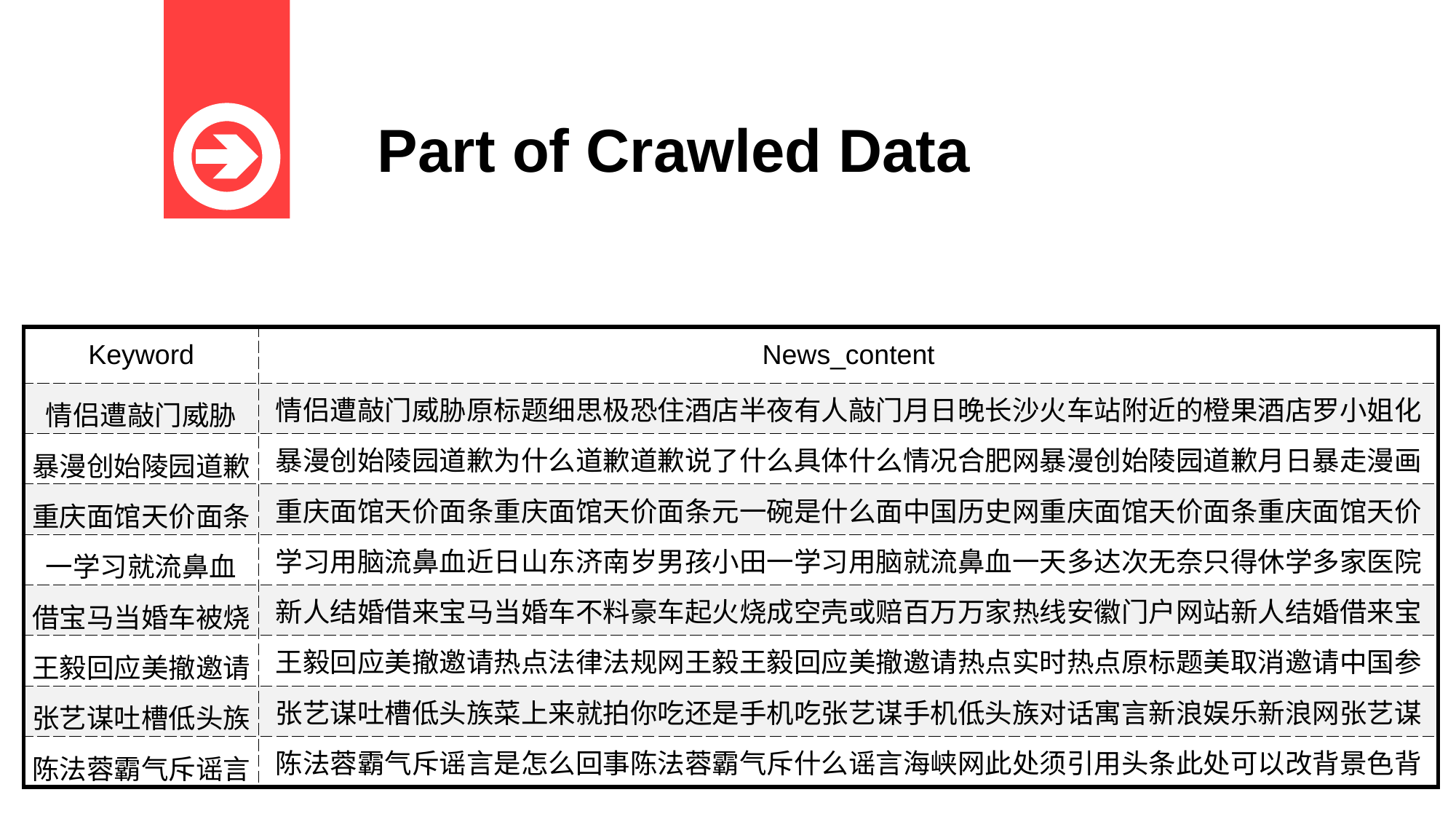

Part of Crawled Data

| Keyword | News\_content |
| --- | --- |
| 情侣遭敲门威胁 | 情侣遭敲门威胁原标题细思极恐住酒店半夜有人敲门月日晚长沙火车站附近的橙果酒店罗小姐化 |
| 暴漫创始陵园道歉 | 暴漫创始陵园道歉为什么道歉道歉说了什么具体什么情况合肥网暴漫创始陵园道歉月日暴走漫画 |
| 重庆面馆天价面条 | 重庆面馆天价面条重庆面馆天价面条元一碗是什么面中国历史网重庆面馆天价面条重庆面馆天价 |
| 一学习就流鼻血 | 学习用脑流鼻血近日山东济南岁男孩小田一学习用脑就流鼻血一天多达次无奈只得休学多家医院 |
| 借宝马当婚车被烧 | 新人结婚借来宝马当婚车不料豪车起火烧成空壳或赔百万万家热线安徽门户网站新人结婚借来宝 |
| 王毅回应美撤邀请 | 王毅回应美撤邀请热点法律法规网王毅王毅回应美撤邀请热点实时热点原标题美取消邀请中国参 |
| 张艺谋吐槽低头族 | 张艺谋吐槽低头族菜上来就拍你吃还是手机吃张艺谋手机低头族对话寓言新浪娱乐新浪网张艺谋 |
| 陈法蓉霸气斥谣言 | 陈法蓉霸气斥谣言是怎么回事陈法蓉霸气斥什么谣言海峡网此处须引用头条此处可以改背景色背 |